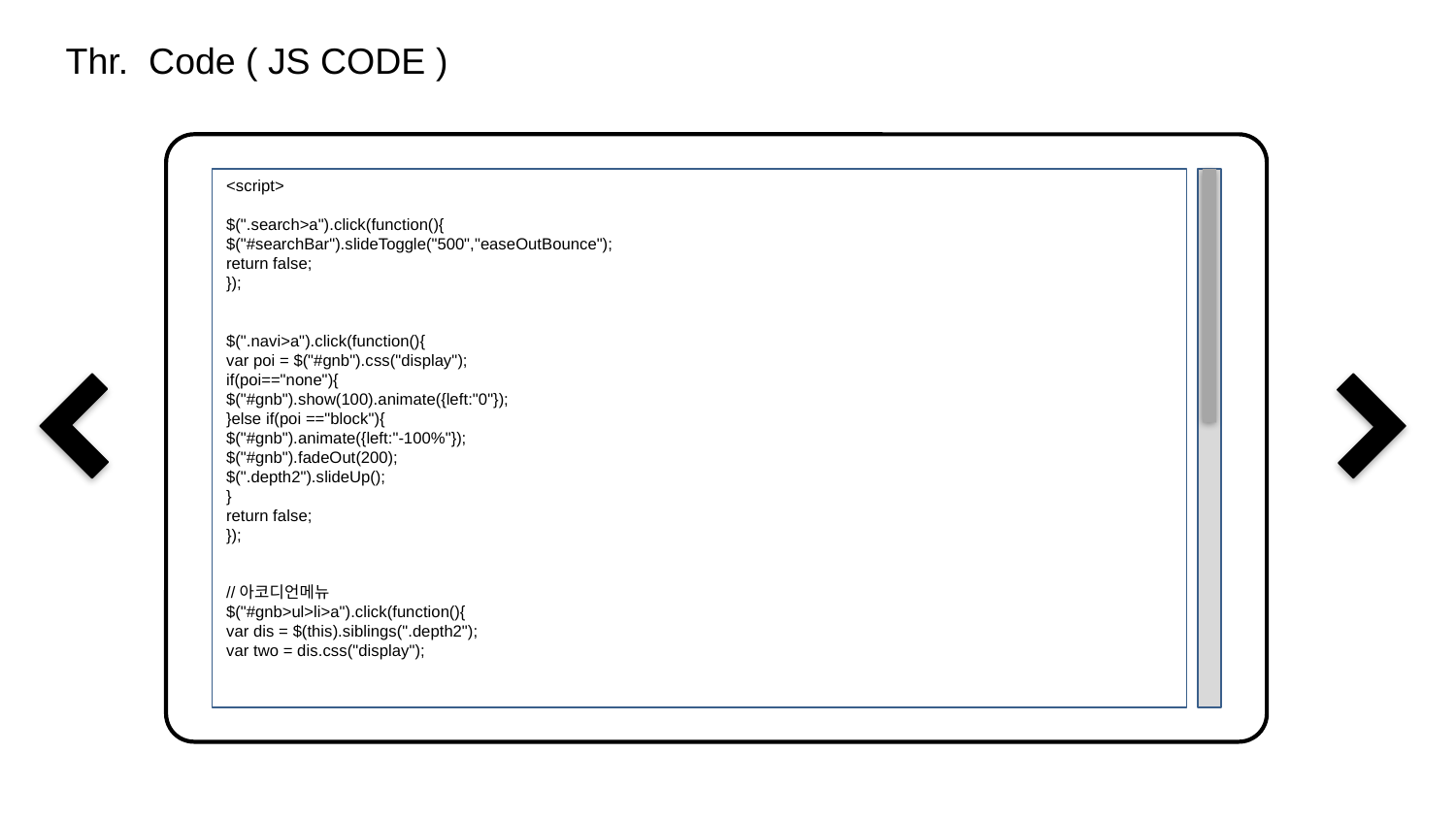

Thr.  Code ( JS CODE )

<script>
$(".search>a").click(function(){
$("#searchBar").slideToggle("500","easeOutBounce");
return false;
});
$(".navi>a").click(function(){
var poi = $("#gnb").css("display");
if(poi=="none"){
$("#gnb").show(100).animate({left:"0"});
}else if(poi =="block"){
$("#gnb").animate({left:"-100%"});
$("#gnb").fadeOut(200);
$(".depth2").slideUp();
}
return false;
});

//아코디언메뉴
$("#gnb>ul>li>a").click(function(){
var dis = $(this).siblings(".depth2");
var two = dis.css("display");